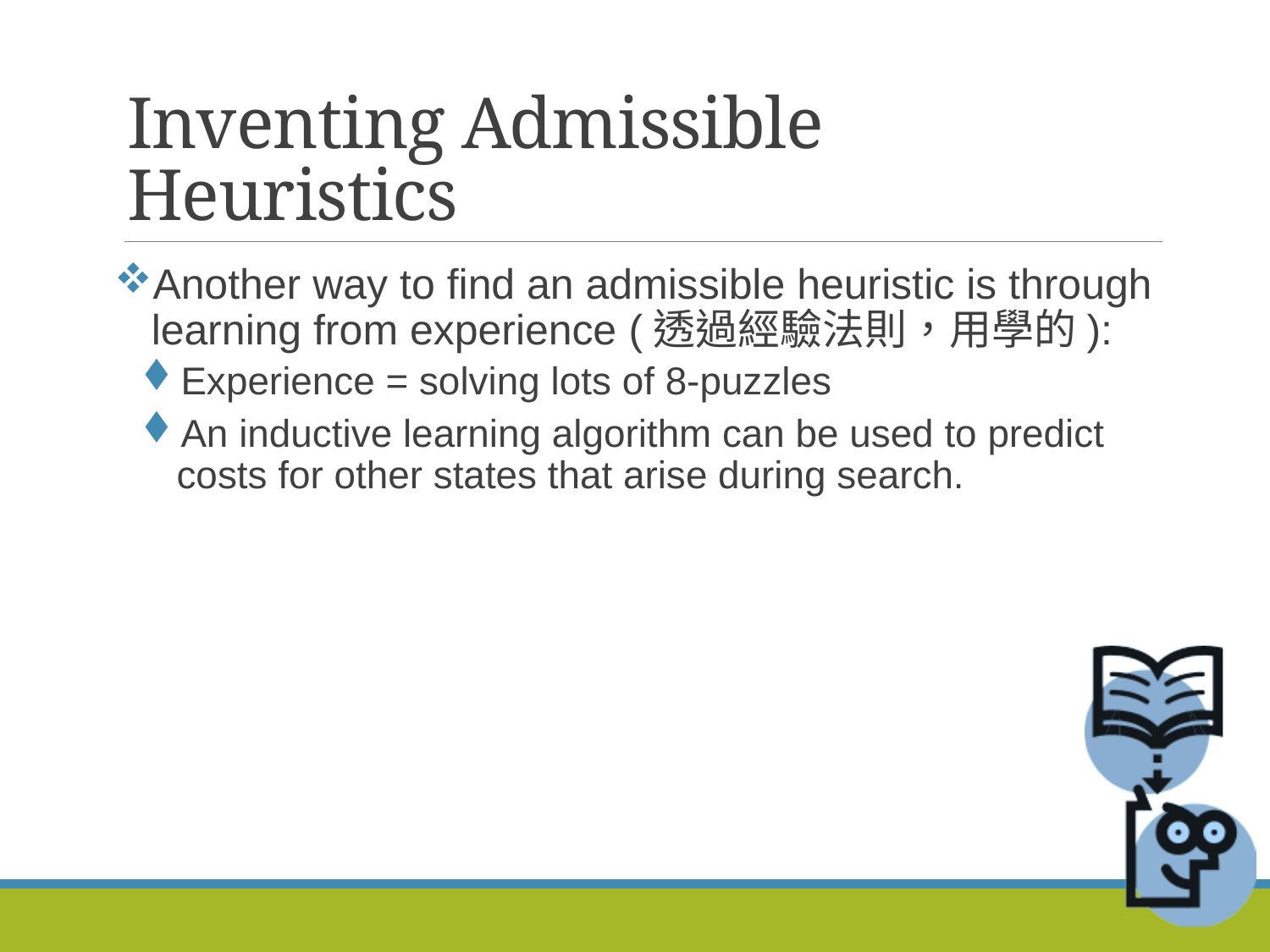

# Inventing Admissible Heuristics
Another way to find an admissible heuristic is through learning from experience (透過經驗法則，用學的):
Experience = solving lots of 8-puzzles
An inductive learning algorithm can be used to predict costs for other states that arise during search.